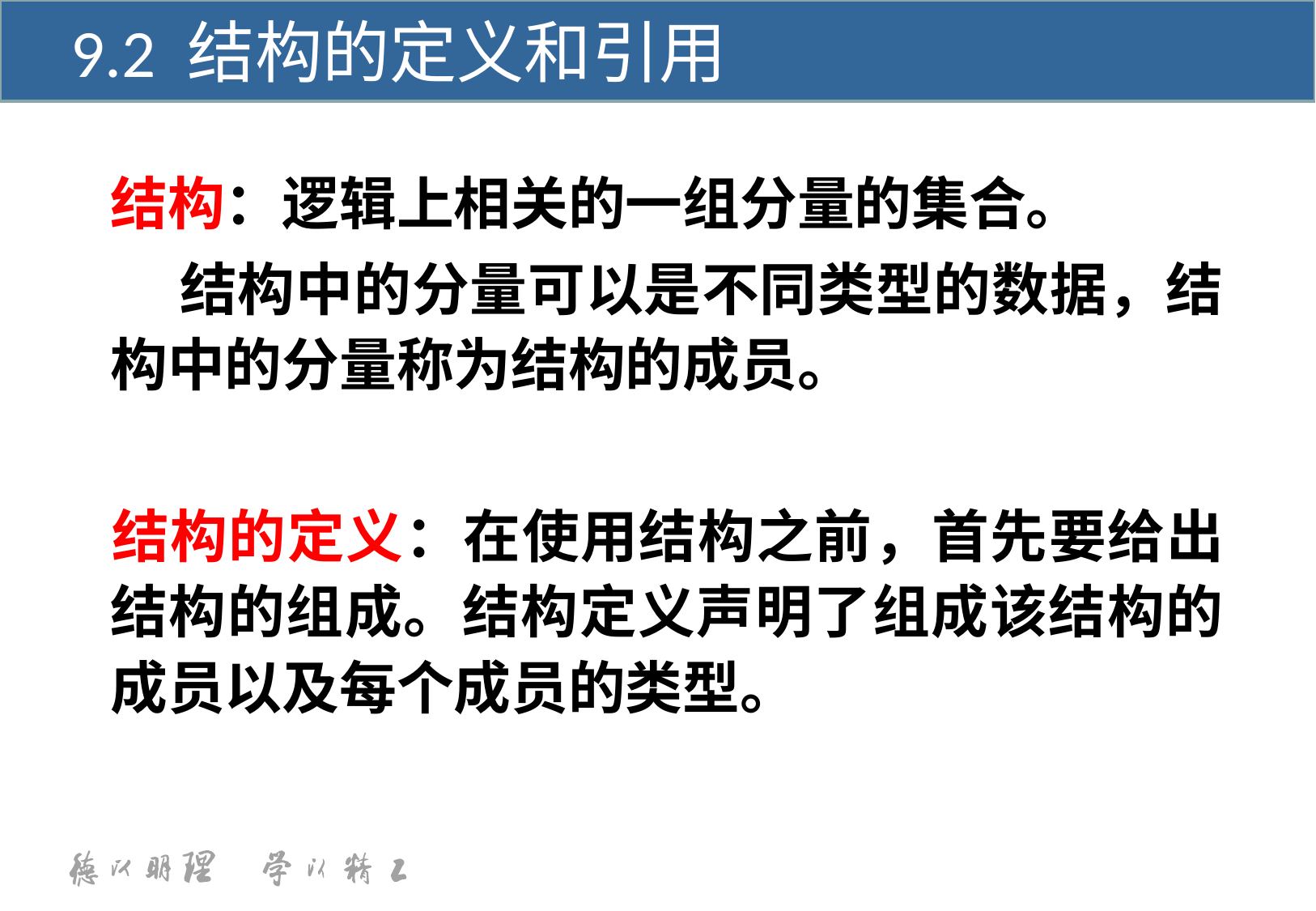

9.2 结构的定义和引用
	结构：逻辑上相关的一组分量的集合。
	    结构中的分量可以是不同类型的数据，结构中的分量称为结构的成员。

	结构的定义：在使用结构之前，首先要给出结构的组成。结构定义声明了组成该结构的成员以及每个成员的类型。

14